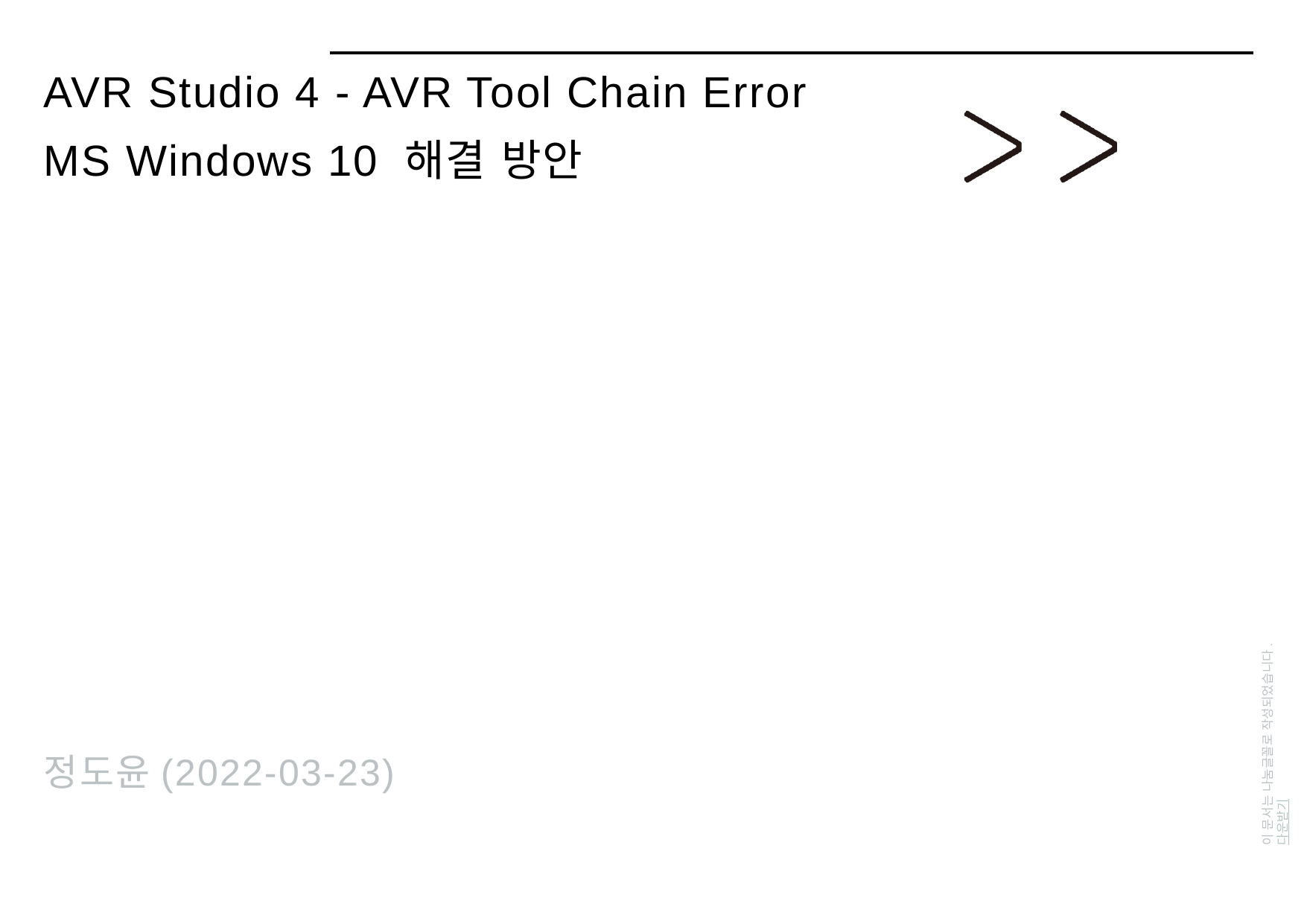

# AVR Studio 4 - AVR Tool Chain Error MS Windows 10 해결 방안
이 문서는 나눔글꼴로 작성되었습니다. 다운받기
정도윤(2022-03-23)